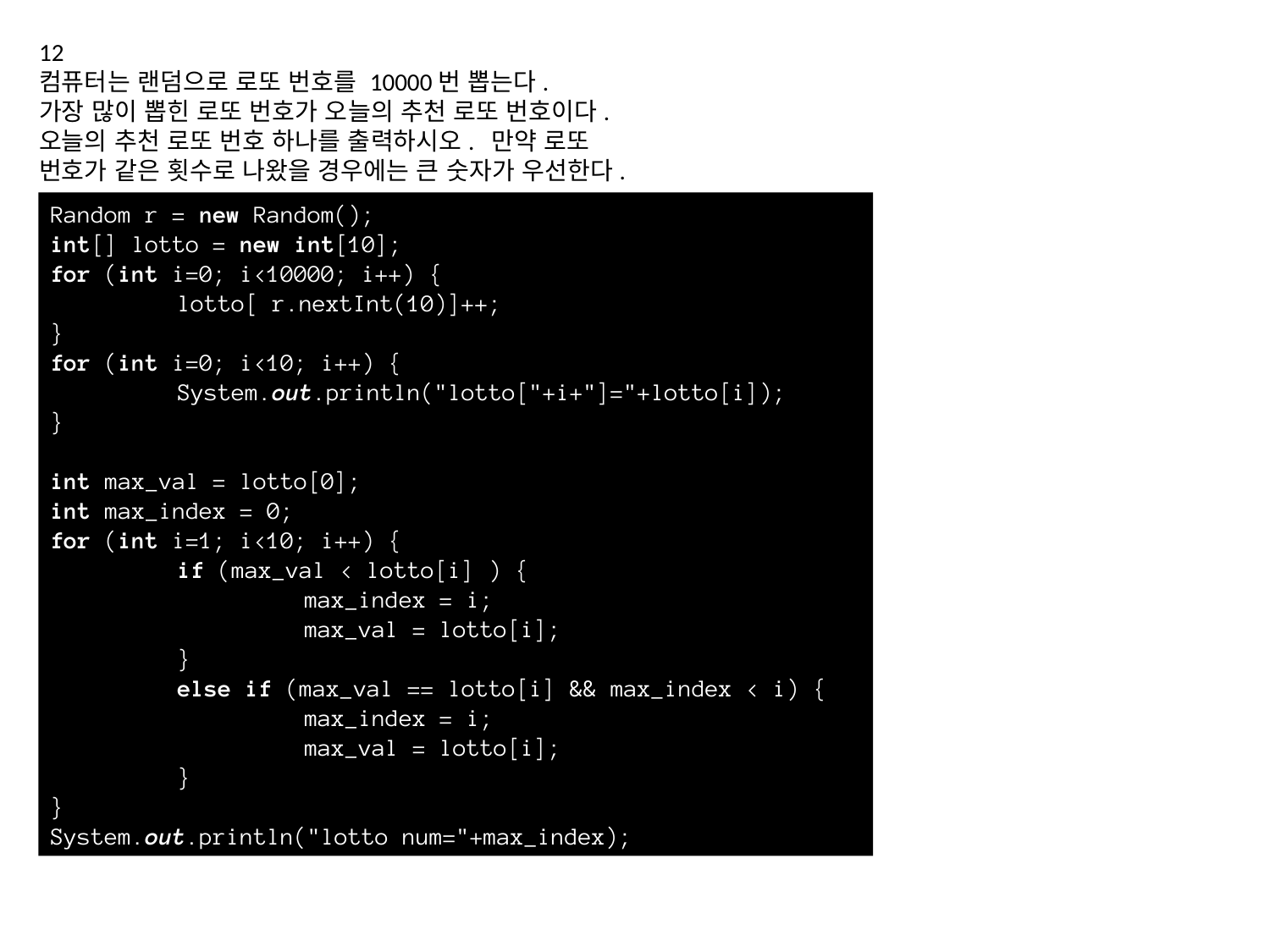

12
컴퓨터는 랜덤으로 로또 번호를 10000번 뽑는다.
가장 많이 뽑힌 로또 번호가 오늘의 추천 로또 번호이다.
오늘의 추천 로또 번호 하나를 출력하시오.  만약 로또 번호가 같은 횟수로 나왔을 경우에는 큰 숫자가 우선한다.
Random r = new Random();
int[] lotto = new int[10];
for (int i=0; i<10000; i++) {
	lotto[ r.nextInt(10)]++;
}
for (int i=0; i<10; i++) {
	System.out.println("lotto["+i+"]="+lotto[i]);
}

int max_val = lotto[0];
int max_index = 0;
for (int i=1; i<10; i++) {
	if (max_val < lotto[i] ) {
		max_index = i;
		max_val = lotto[i];
	}
	else if (max_val == lotto[i] && max_index < i) {
		max_index = i;
		max_val = lotto[i];
	}
}
System.out.println("lotto num="+max_index);